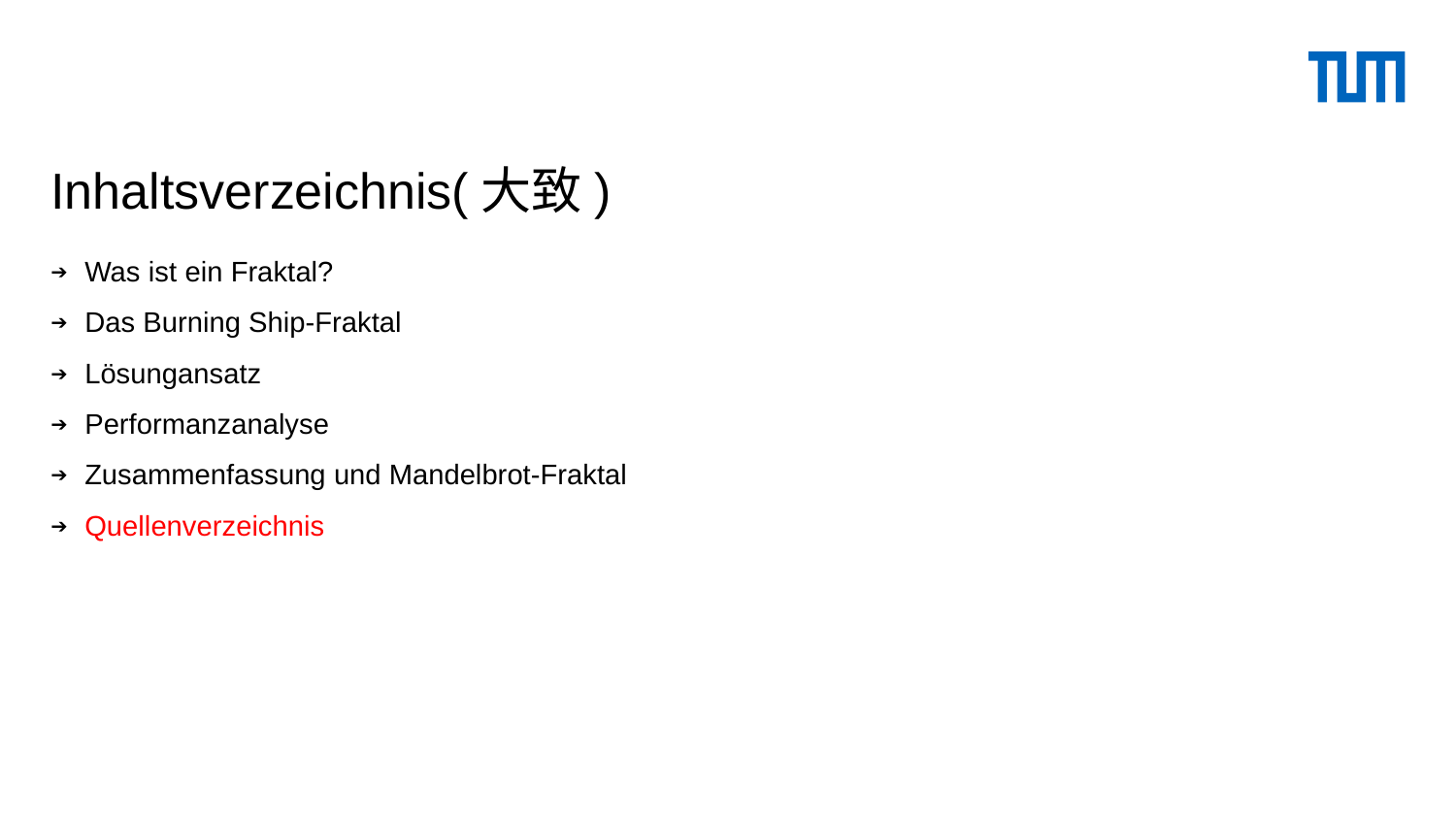

# Inhaltsverzeichnis(大致)
➔ Was ist ein Fraktal?
➔ Das Burning Ship-Fraktal
➔ Lösungansatz
➔ Performanzanalyse
➔ Zusammenfassung und Mandelbrot-Fraktal
➔ Quellenverzeichnis